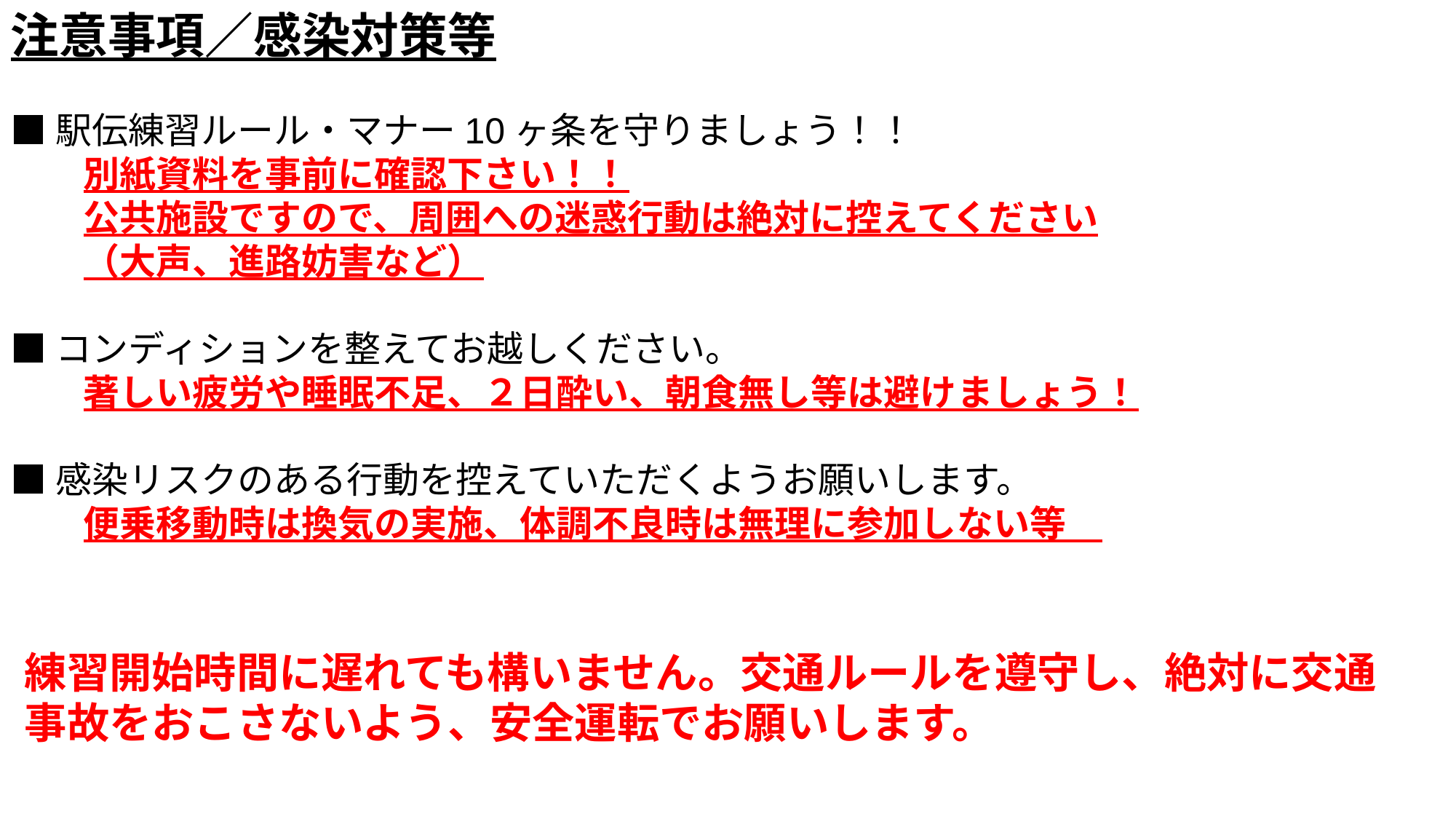

注意事項／感染対策等

■駅伝練習ルール・マナー10ヶ条を守りましょう！！
　　別紙資料を事前に確認下さい！！
　　公共施設ですので、周囲への迷惑行動は絶対に控えてください
　　（大声、進路妨害など）

■コンディションを整えてお越しください。
　　著しい疲労や睡眠不足、２日酔い、朝食無し等は避けましょう！

■感染リスクのある行動を控えていただくようお願いします。
　　便乗移動時は換気の実施、体調不良時は無理に参加しない等
練習開始時間に遅れても構いません。交通ルールを遵守し、絶対に交通事故をおこさないよう、安全運転でお願いします。